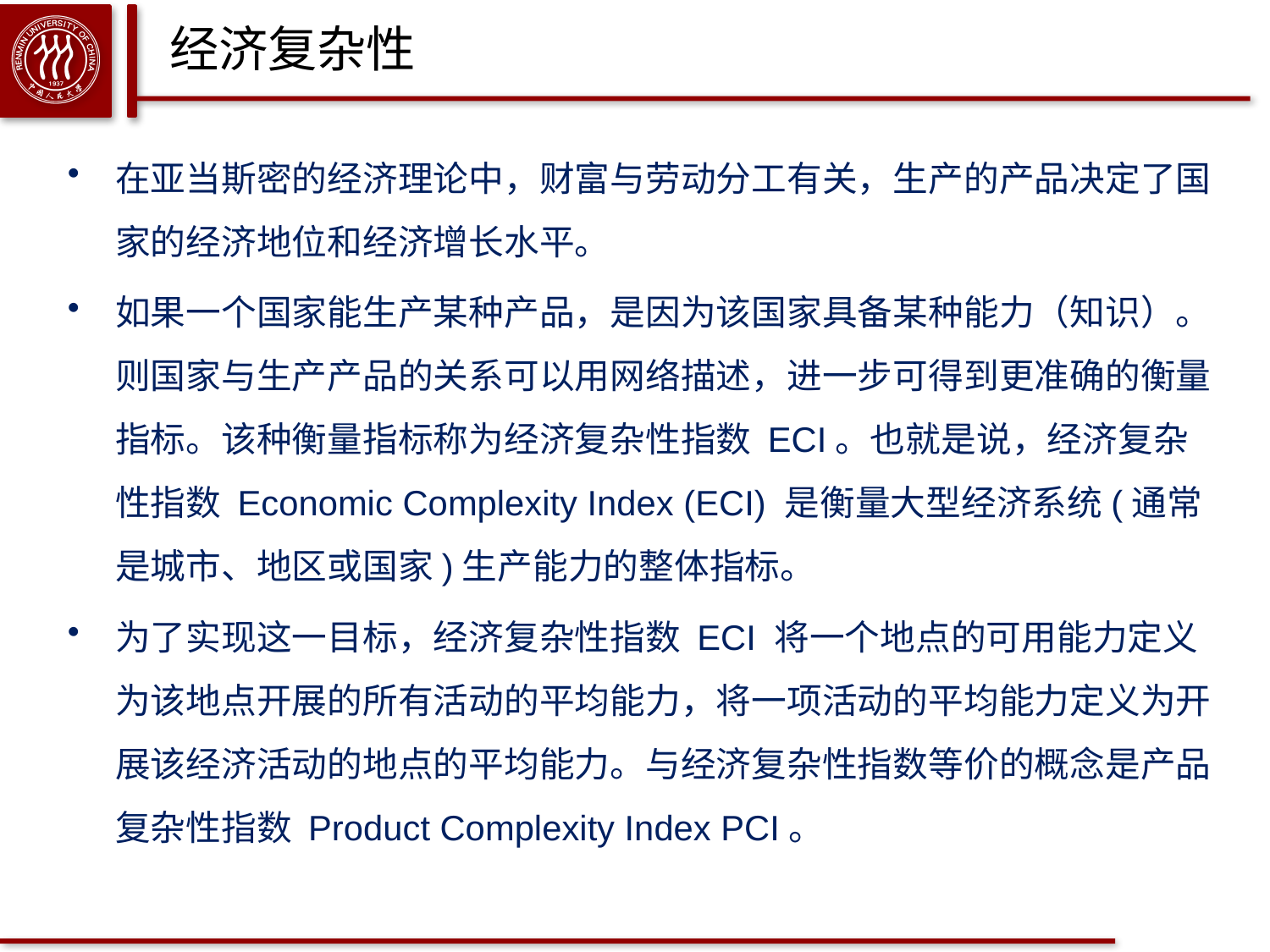

# 经济复杂性
在亚当斯密的经济理论中，财富与劳动分工有关，生产的产品决定了国家的经济地位和经济增长水平。
如果一个国家能生产某种产品，是因为该国家具备某种能力（知识）。则国家与生产产品的关系可以用网络描述，进一步可得到更准确的衡量指标。该种衡量指标称为经济复杂性指数 ECI。也就是说，经济复杂性指数 Economic Complexity Index (ECI) 是衡量大型经济系统(通常是城市、地区或国家)生产能力的整体指标。
为了实现这一目标，经济复杂性指数 ECI 将一个地点的可用能力定义为该地点开展的所有活动的平均能力，将一项活动的平均能力定义为开展该经济活动的地点的平均能力。与经济复杂性指数等价的概念是产品复杂性指数 Product Complexity Index PCI。